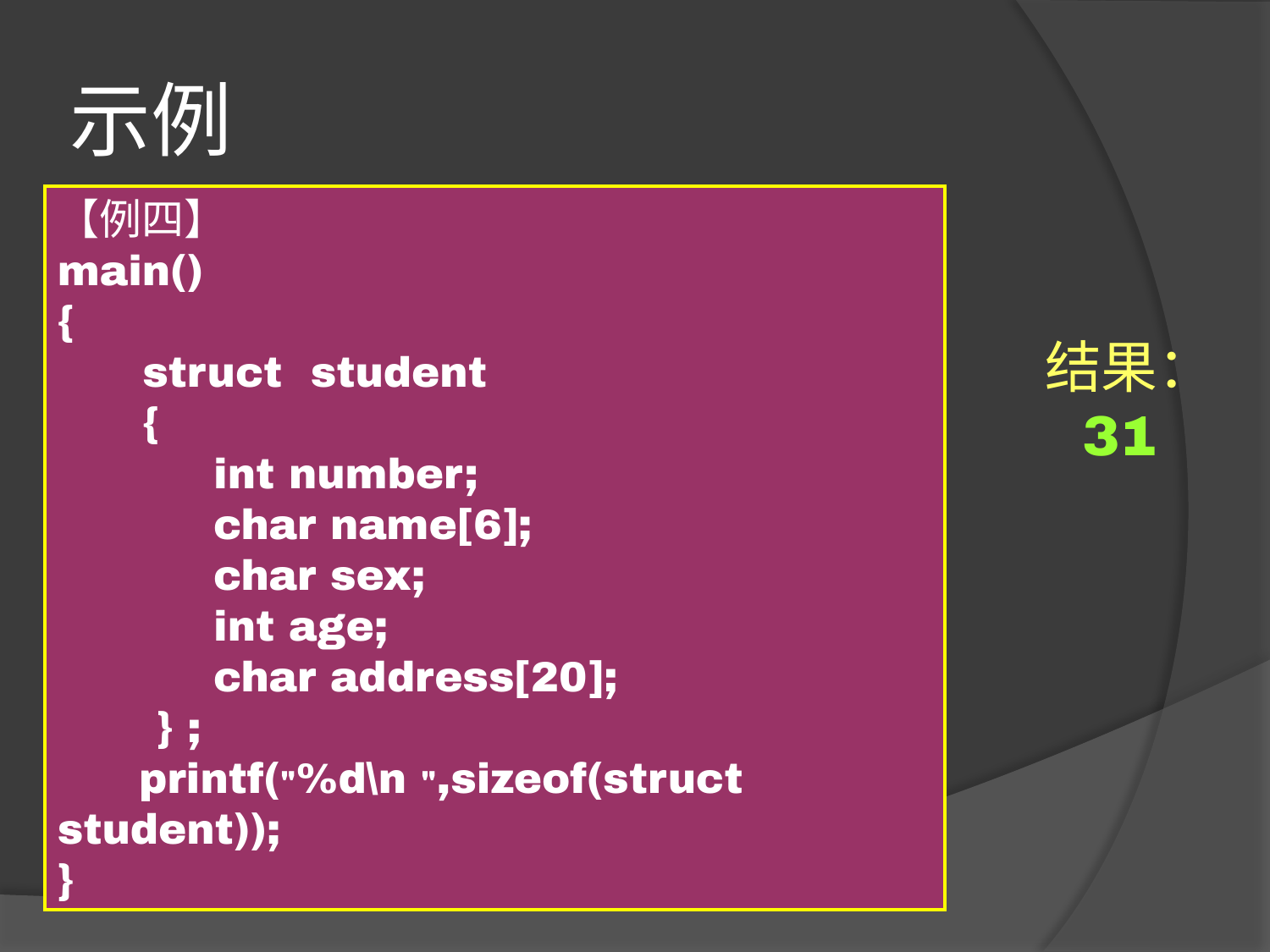

# 示例
【例四】
main()
{
      struct  student
      {
           int number;
           char name[6];
           char sex;
           int age;
           char address[20];
       } ;
      printf("%d\n ",sizeof(struct student));
}
结果：
  31